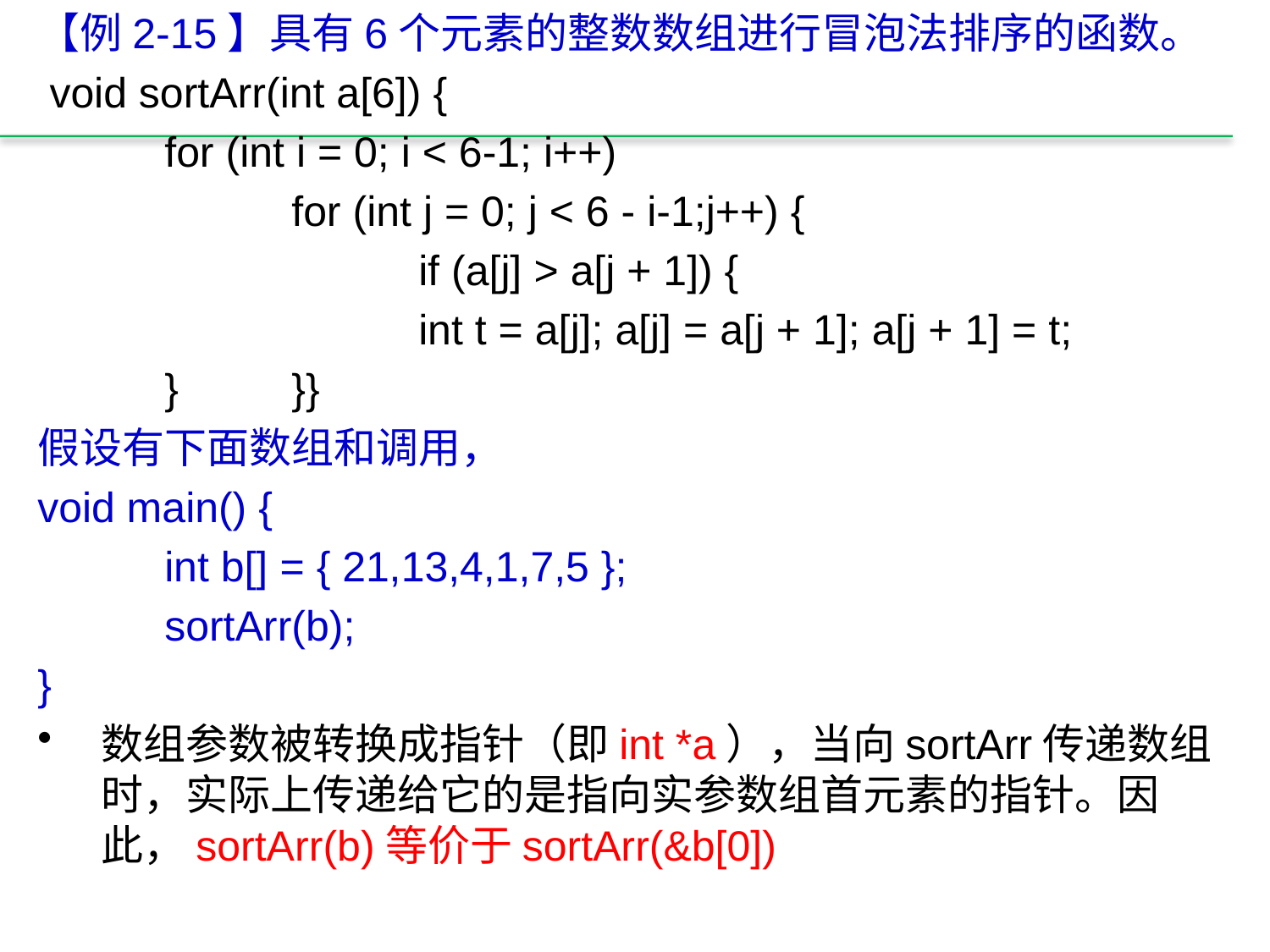

【例2-15】具有6个元素的整数数组进行冒泡法排序的函数。
 void sortArr(int a[6]) {
	for (int i = 0; i < 6-1; i++)
		for (int j = 0; j < 6 - i-1;j++) {
			if (a[j] > a[j + 1]) {
			int t = a[j]; a[j] = a[j + 1]; a[j + 1] = t;
	}	}}
假设有下面数组和调用，
void main() {
	int b[] = { 21,13,4,1,7,5 };
	sortArr(b);
}
数组参数被转换成指针（即int *a），当向sortArr传递数组时，实际上传递给它的是指向实参数组首元素的指针。因此，sortArr(b)等价于sortArr(&b[0])